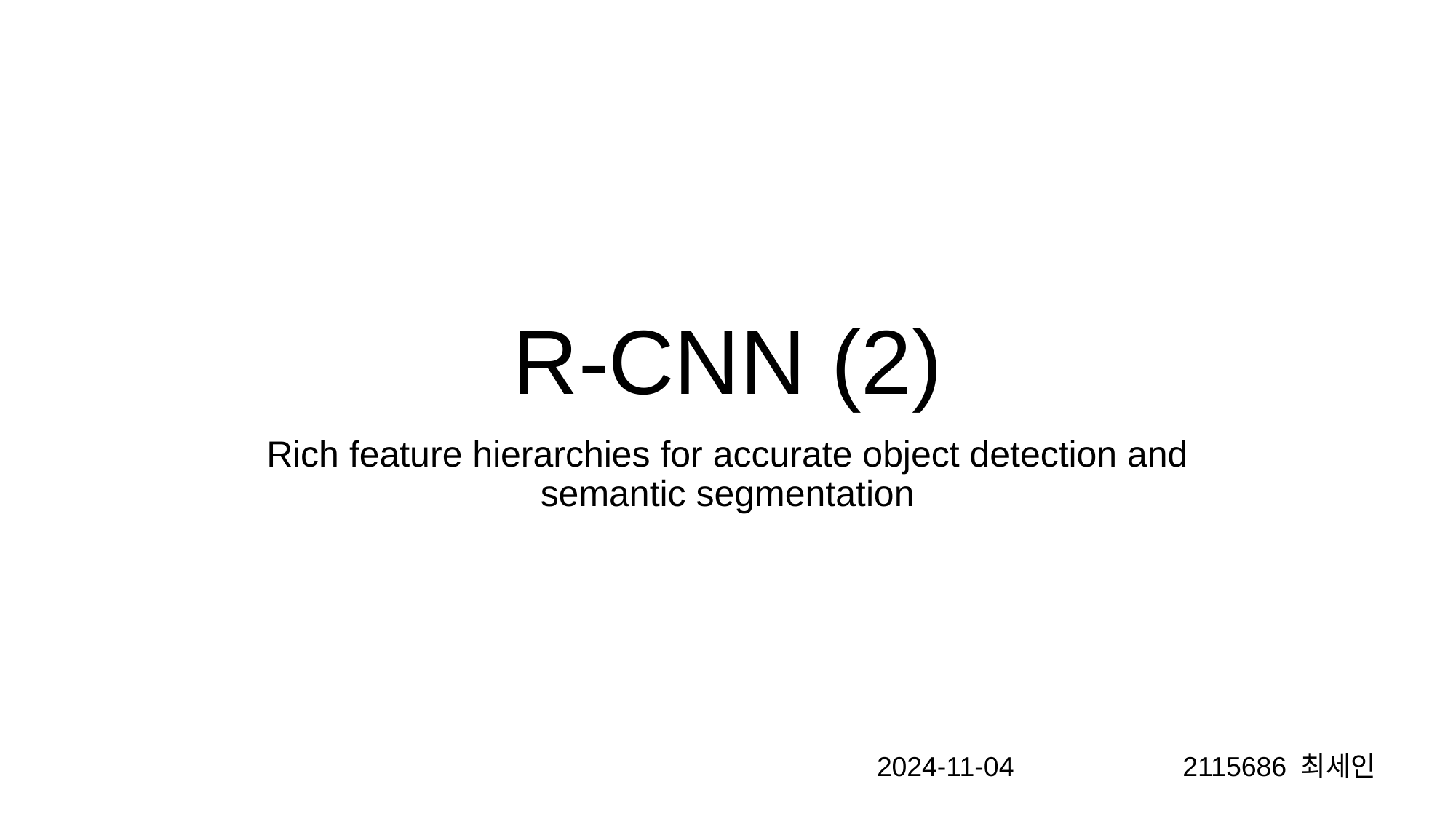

# R-CNN (2)
Rich feature hierarchies for accurate object detection and semantic segmentation
2024-11-04
2115686 최세인